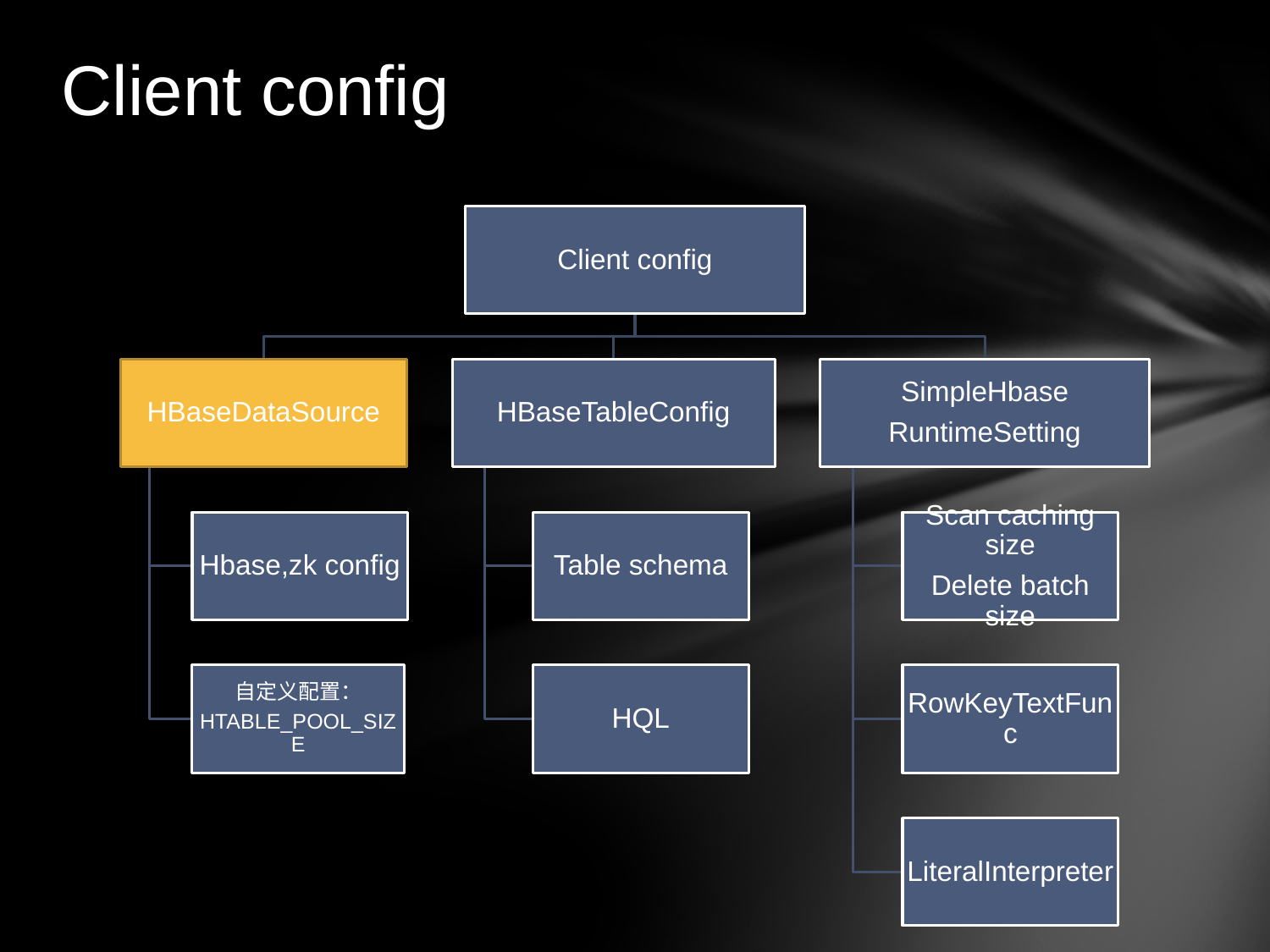

# Client config
Client config
HBaseDataSource
Hbase,zk config
自定义配置：
HTABLE_POOL_SIZE
HBaseTableConfig
Table schema
HQL
SimpleHbase
RuntimeSetting
Scan caching size
Delete batch size
RowKeyTextFunc
LiteralInterpreter